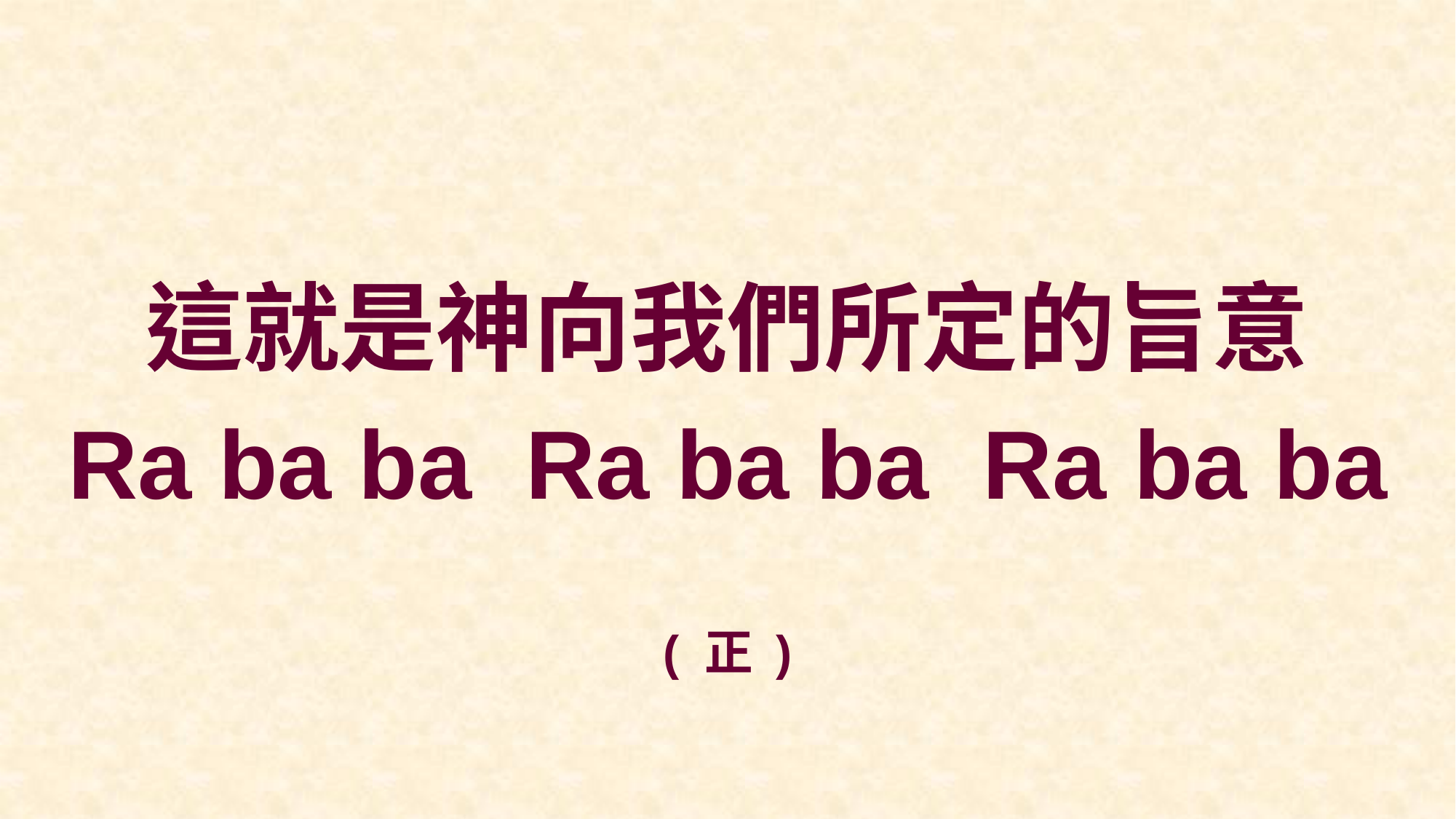

這就是神向我們所定的旨意
Ra ba ba  Ra ba ba  Ra ba ba
( 正 )